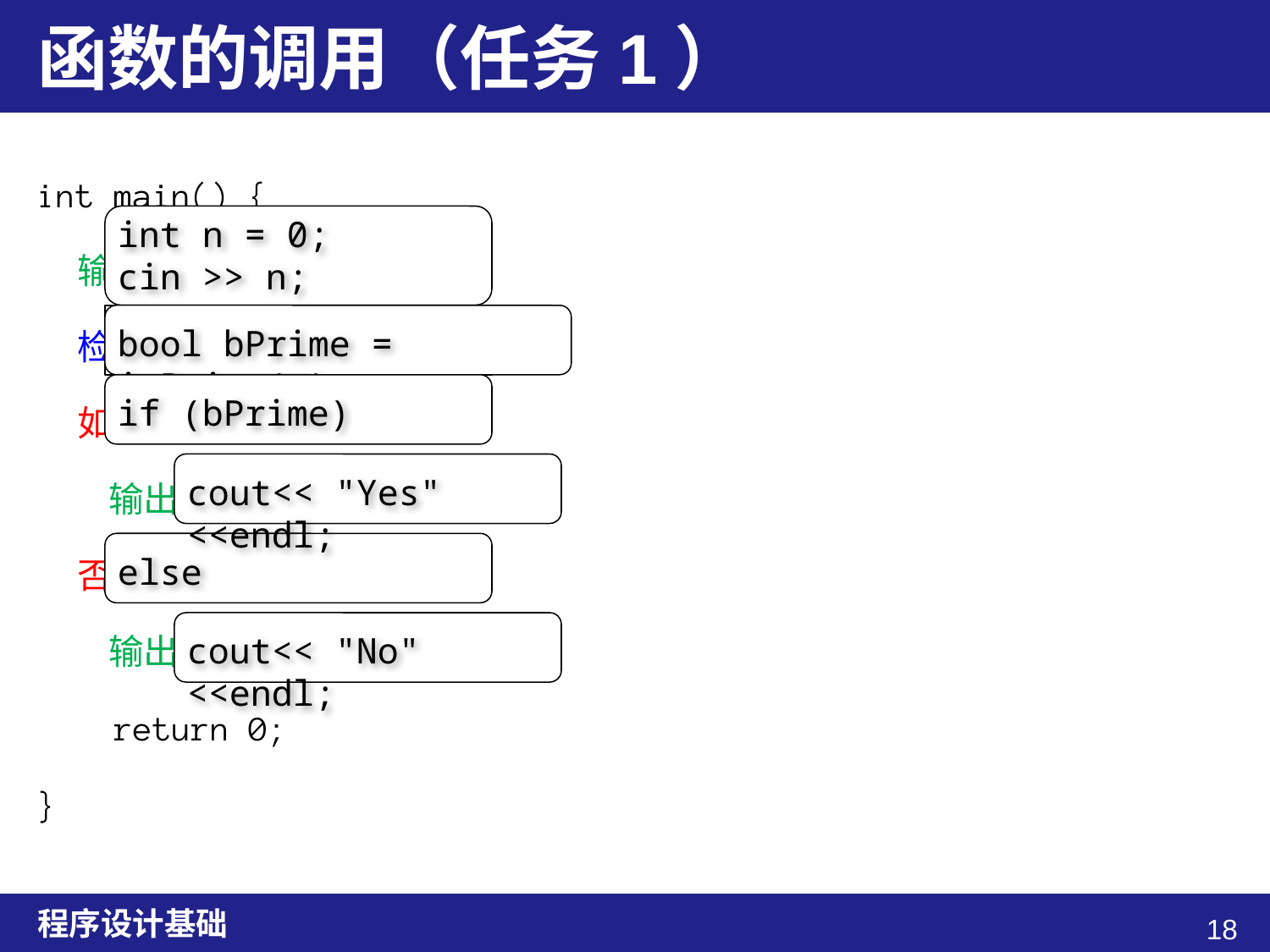

# 函数的调用（任务1）
int main() {
    输入整数n
    检查n是否为素数
    如果n是素数
        输出“Yes”
    否则
        输出“No”
    return 0;
}

int n = 0;
cin >> n;

bool bPrime = isPrime(n);

if (bPrime)

cout<< "Yes" <<endl;

else

cout<< "No" <<endl;